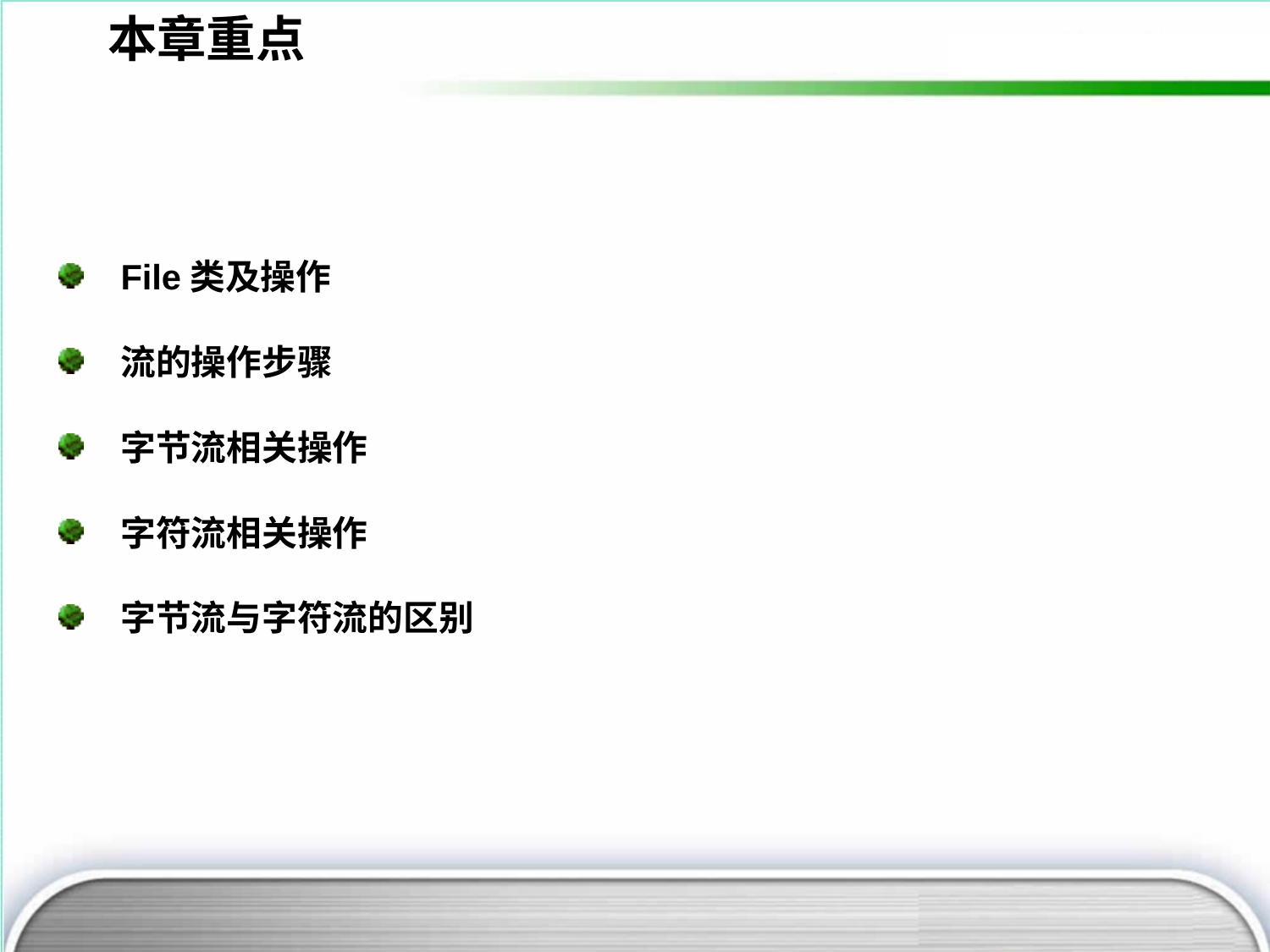

本章重点

File类及操作
流的操作步骤
字节流相关操作
字符流相关操作
字节流与字符流的区别